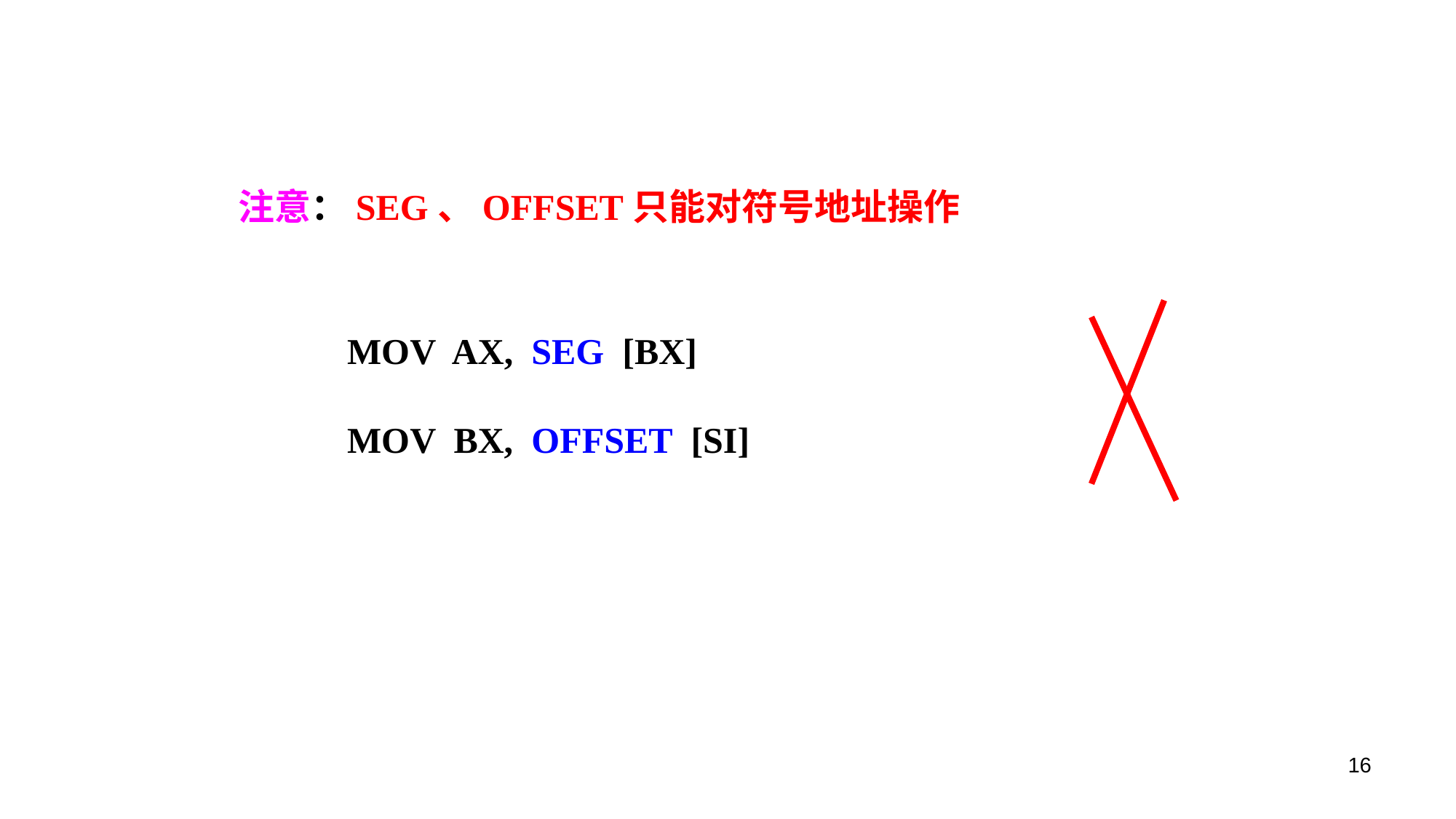

注意：SEG、OFFSET只能对符号地址操作
MOV  AX,  SEG  [BX]
MOV  BX,  OFFSET  [SI]

16